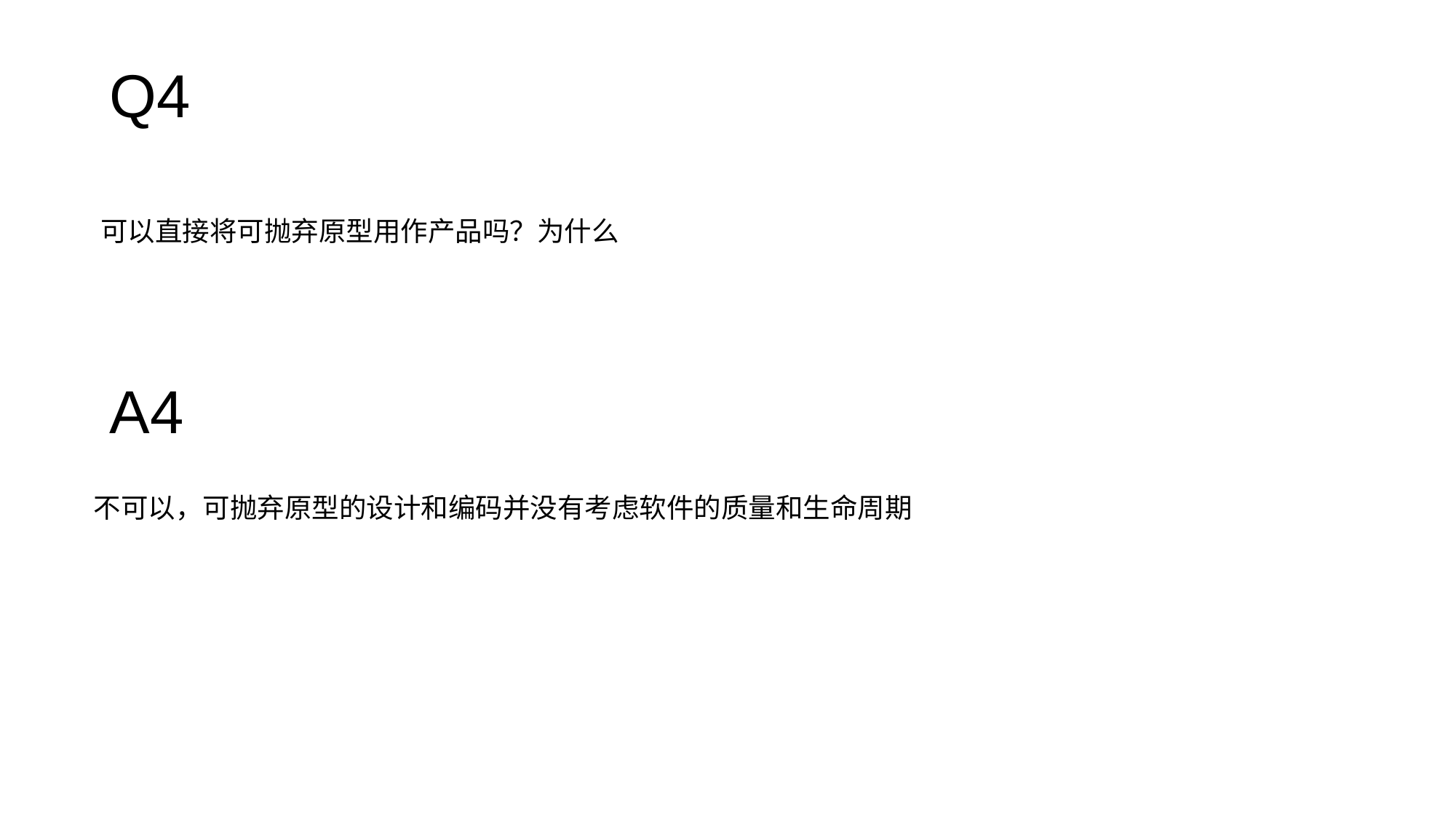

Q4
可以直接将可抛弃原型用作产品吗？为什么
A4
不可以，可抛弃原型的设计和编码并没有考虑软件的质量和生命周期